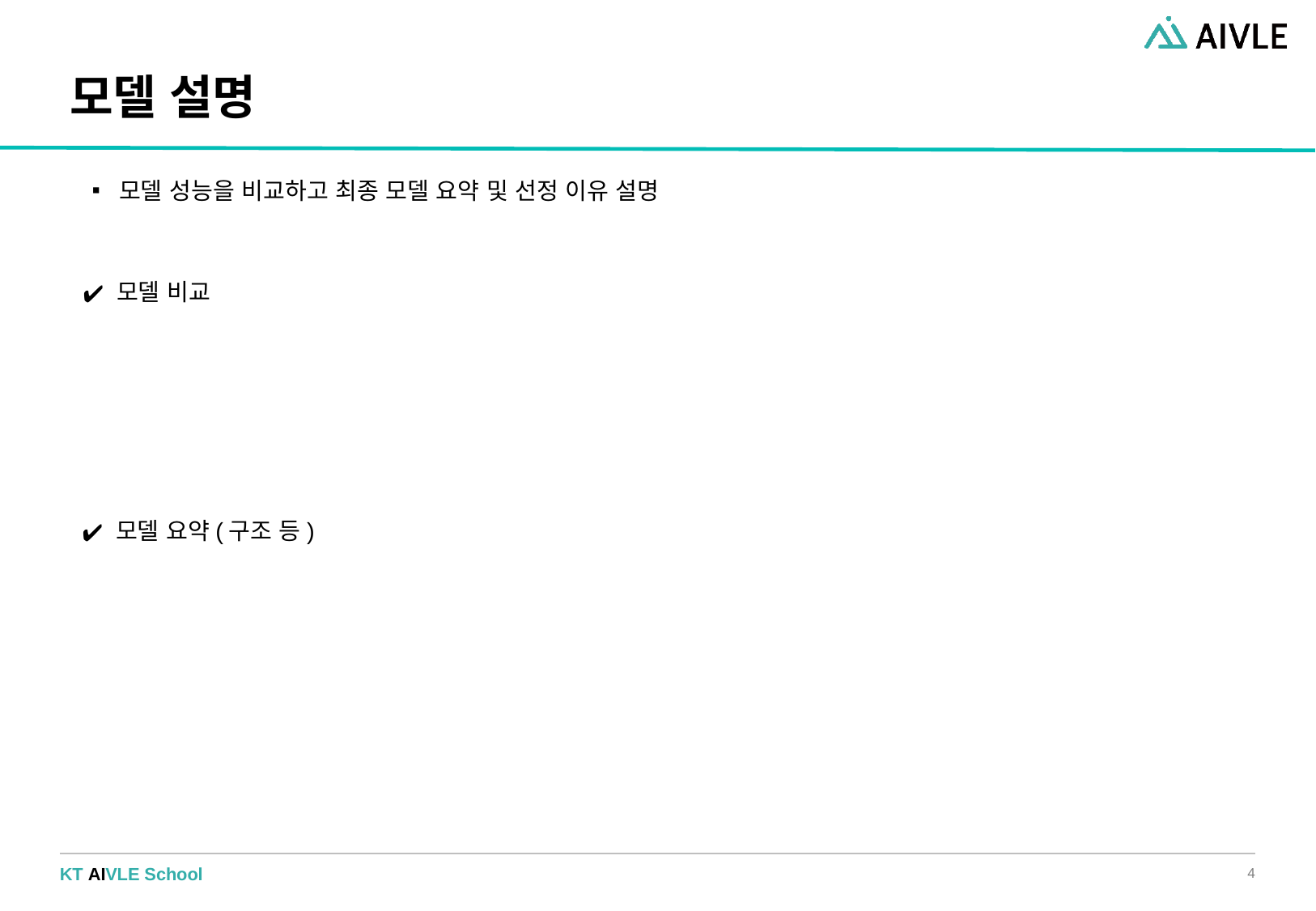

# 모델 설명
모델 성능을 비교하고 최종 모델 요약 및 선정 이유 설명
모델 비교
모델 요약(구조 등)